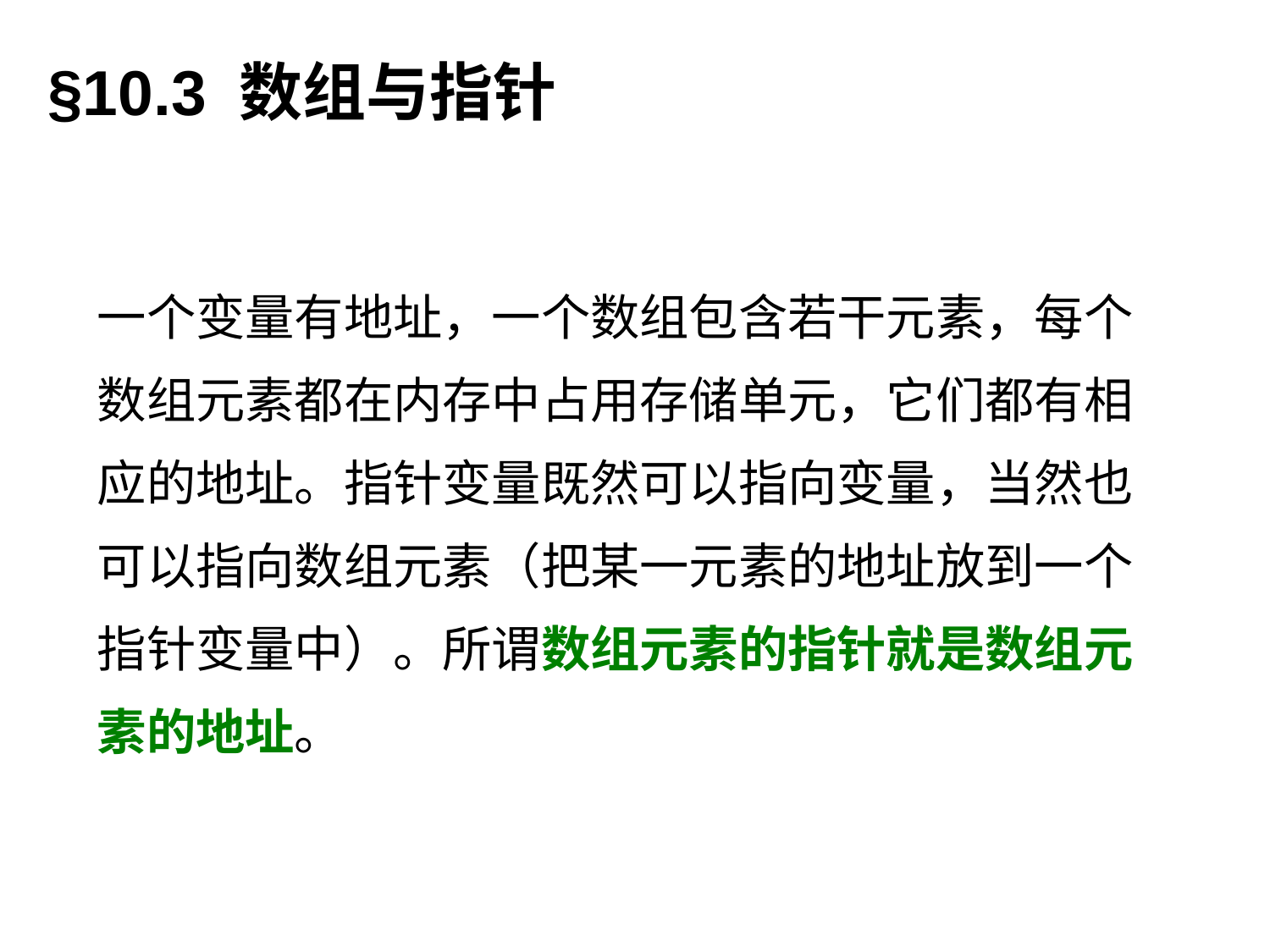

§10.3 数组与指针
一个变量有地址，一个数组包含若干元素，每个数组元素都在内存中占用存储单元，它们都有相应的地址。指针变量既然可以指向变量，当然也可以指向数组元素（把某一元素的地址放到一个指针变量中）。所谓数组元素的指针就是数组元素的地址。